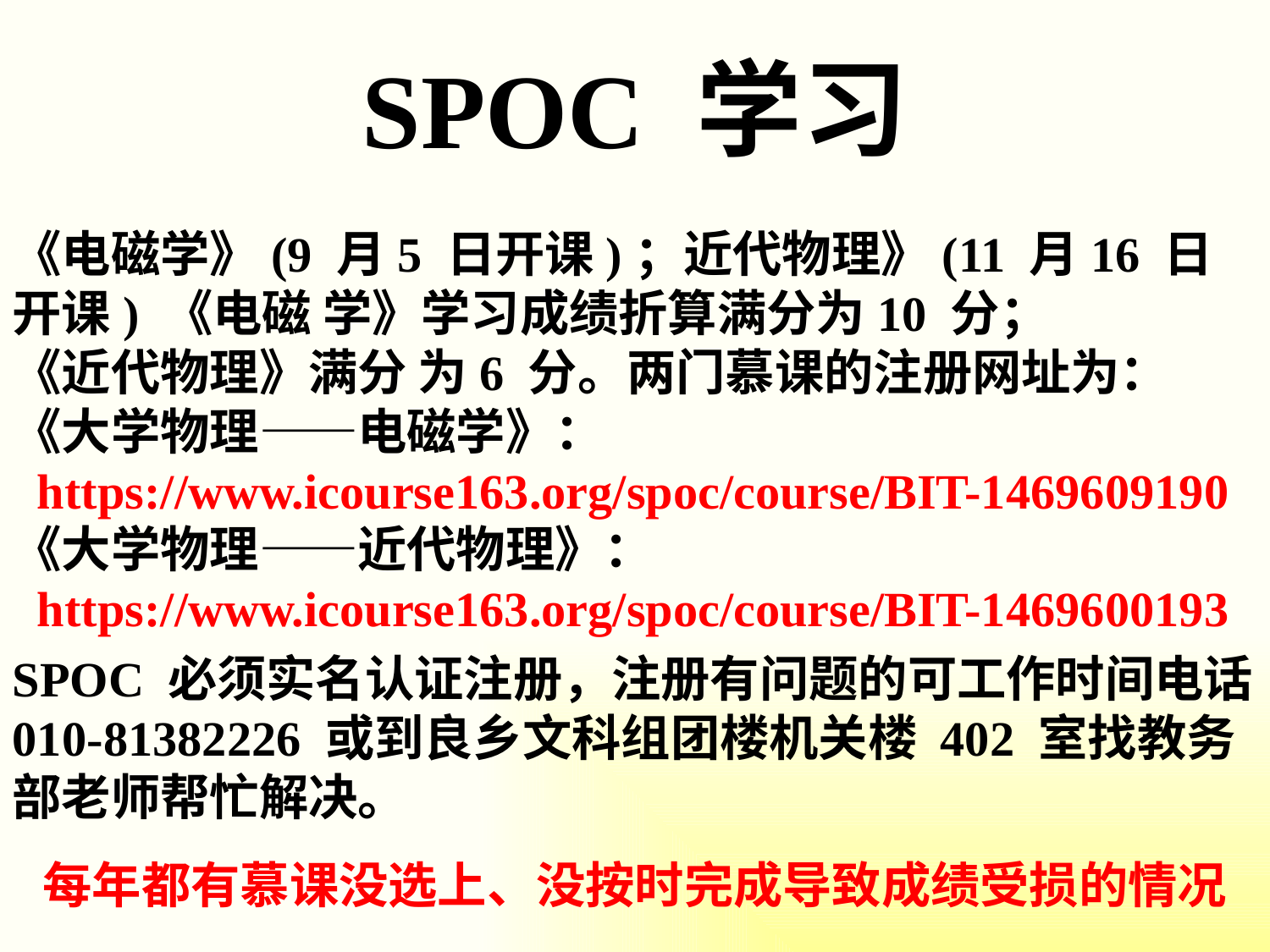

SPOC 学习
《电磁学》(9 月5 日开课)；近代物理》(11 月16 日开课) 《电磁 学》学习成绩折算满分为10 分；
《近代物理》满分 为6 分。两门慕课的注册网址为：
《大学物理——电磁学》：
  https://www.icourse163.org/spoc/course/BIT-1469609190
《大学物理——近代物理》：
  https://www.icourse163.org/spoc/course/BIT-1469600193
SPOC 必须实名认证注册，注册有问题的可工作时间电话 010-81382226 或到良乡文科组团楼机关楼 402 室找教务部老师帮忙解决。
每年都有慕课没选上、没按时完成导致成绩受损的情况